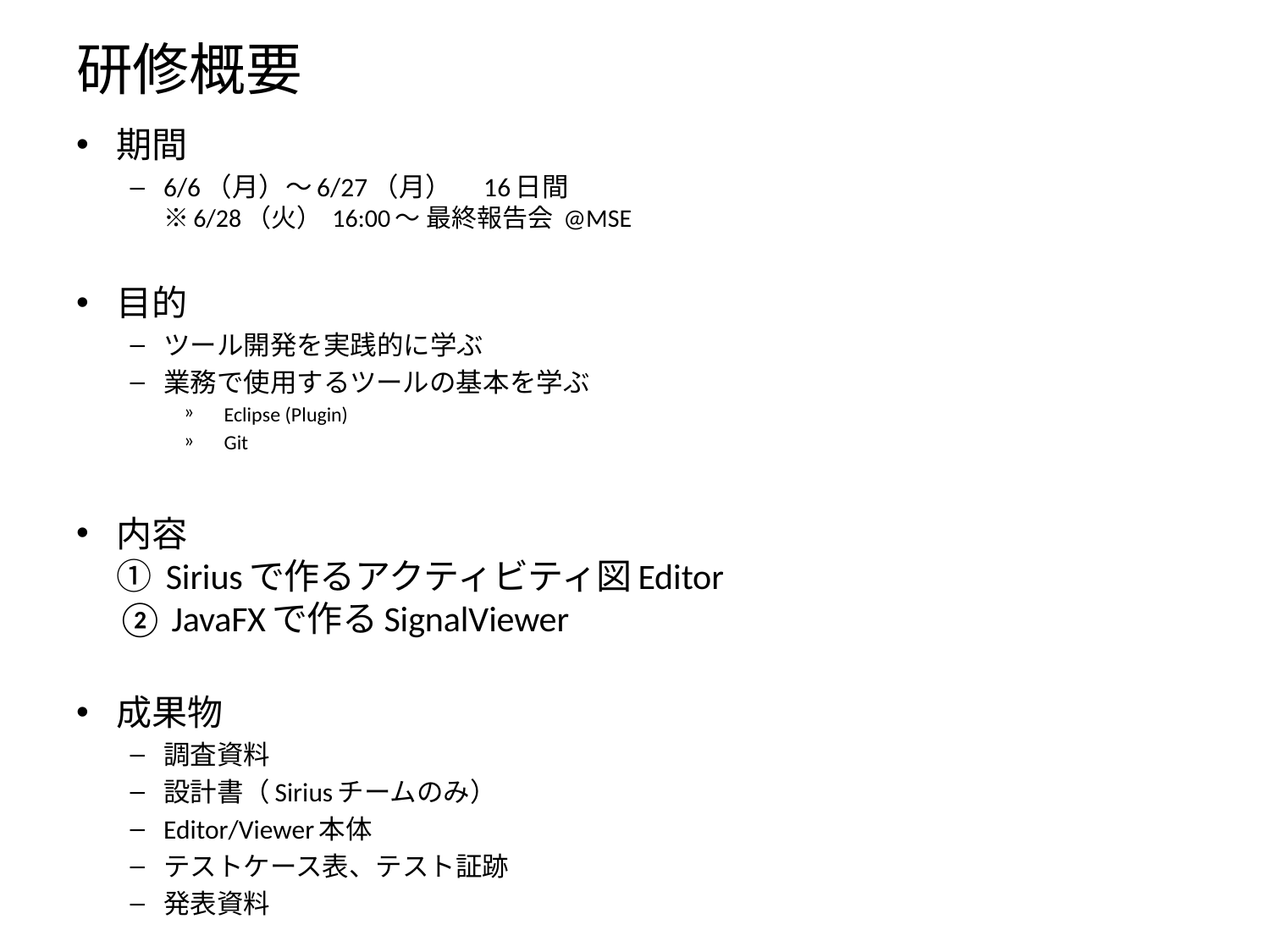

# 研修概要
期間
6/6（月）～6/27（月）　16日間
※6/28（火） 16:00～ 最終報告会 @MSE

目的
ツール開発を実践的に学ぶ
業務で使用するツールの基本を学ぶ
Eclipse (Plugin)
Git

内容
① Siriusで作るアクティビティ図Editor
② JavaFXで作るSignalViewer

成果物
調査資料
設計書（Siriusチームのみ）
Editor/Viewer本体
テストケース表、テスト証跡
発表資料